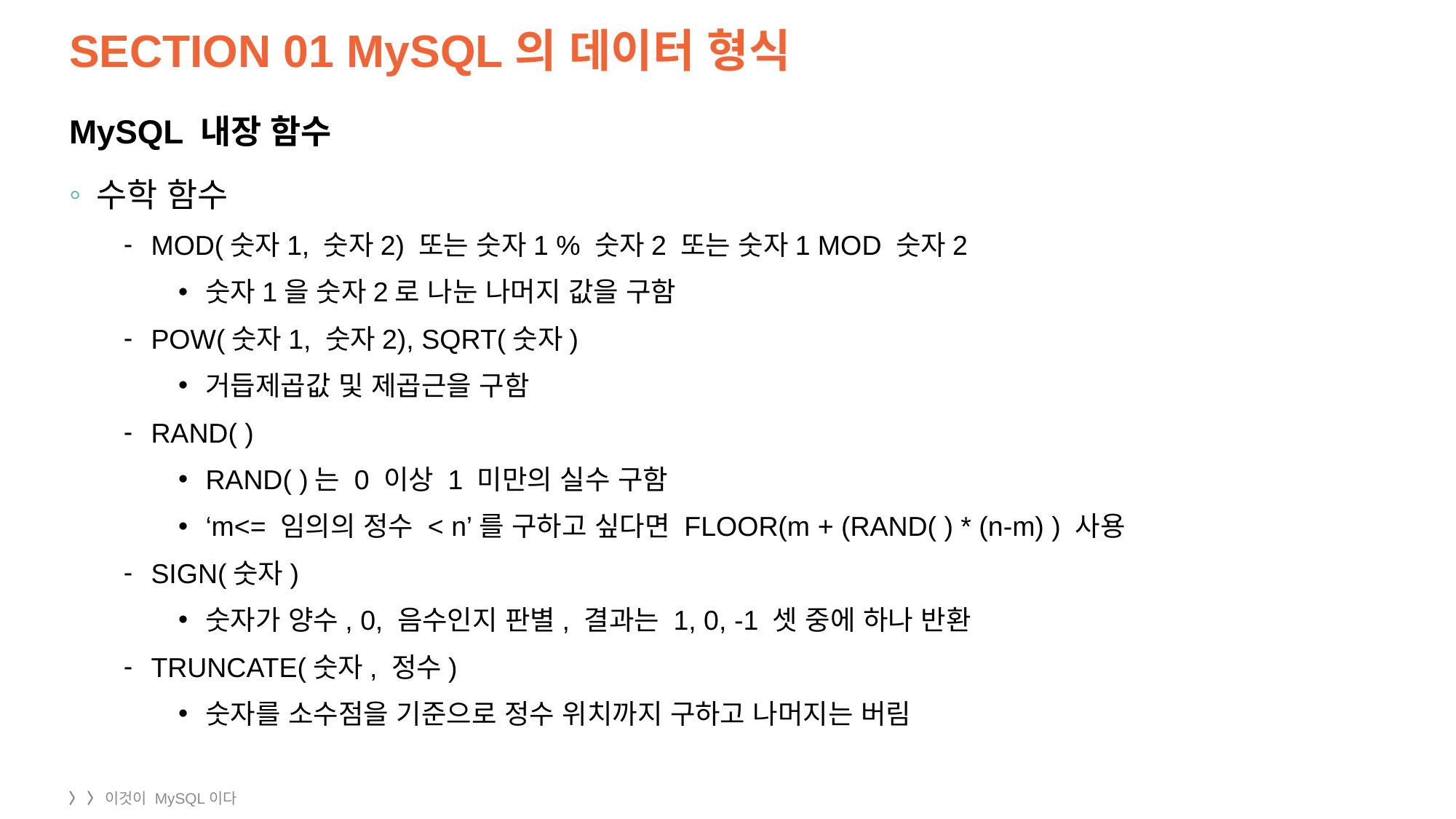

# SECTION 01 MySQL의 데이터 형식
MySQL 내장 함수
수학 함수
MOD(숫자1, 숫자2) 또는 숫자1 % 숫자2 또는 숫자1 MOD 숫자2
숫자1을 숫자2로 나눈 나머지 값을 구함
POW(숫자1, 숫자2), SQRT(숫자)
거듭제곱값 및 제곱근을 구함
RAND( )
RAND( )는 0 이상 1 미만의 실수 구함
‘m<= 임의의 정수 < n’를 구하고 싶다면 FLOOR(m + (RAND( ) * (n-m) ) 사용
SIGN(숫자)
숫자가 양수, 0, 음수인지 판별, 결과는 1, 0, -1 셋 중에 하나 반환
TRUNCATE(숫자, 정수)
숫자를 소수점을 기준으로 정수 위치까지 구하고 나머지는 버림

23
〉 〉 이것이 MySQL이다